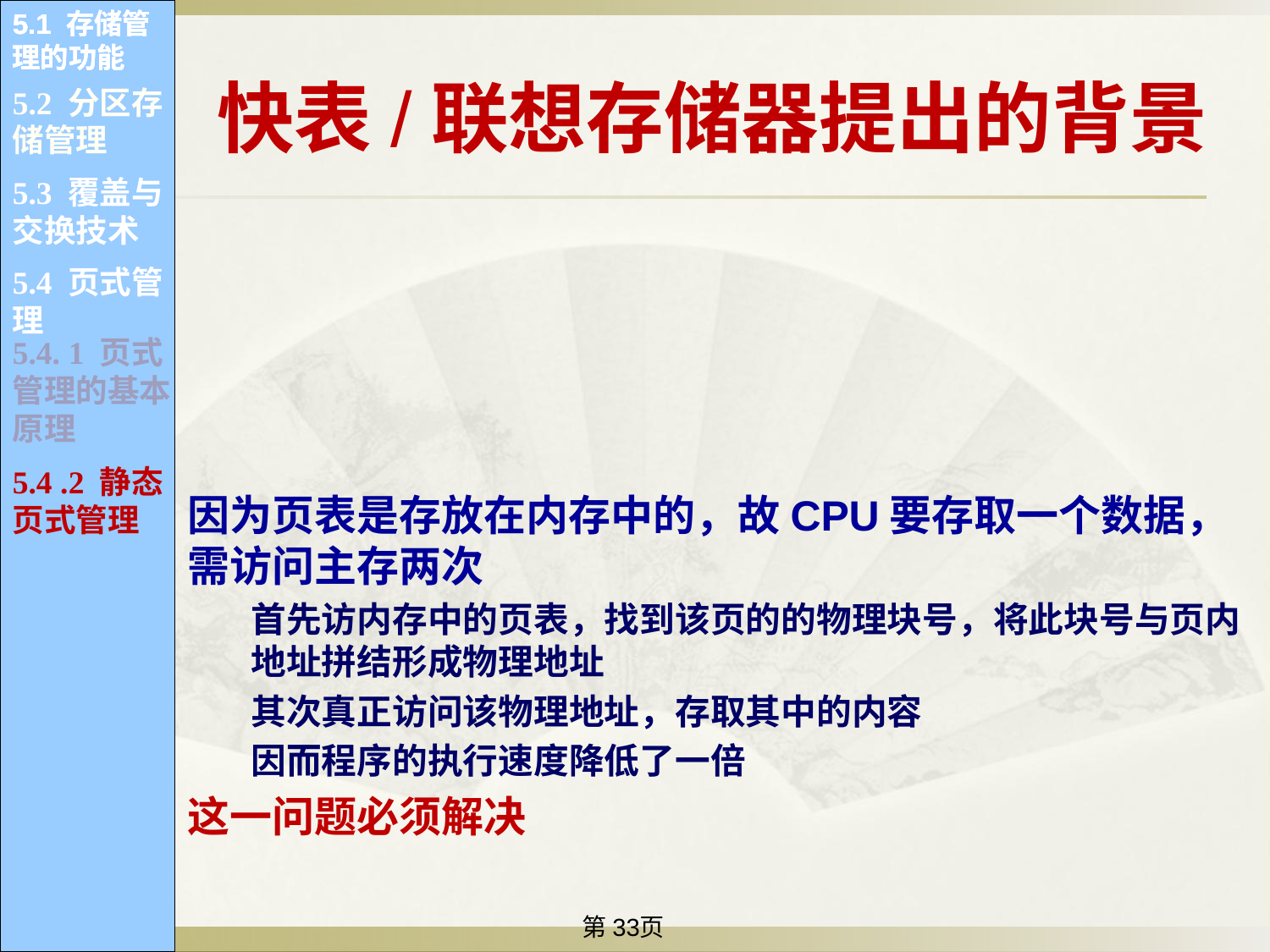

5.1 存储管理的功能

5.1 存储管理的功能
5.1 存储管理的功能
5.1 存储管理的功能

5.1 存储管理的功能

5.1 存储管理的功能
5.1 存储管理的功能
5.1 存储管理的功能

5.1 存储管理的功能

5.1 存储管理的功能
5.1 存储管理的功能
5.1 存储管理的功能
快表/联想存储器提出的背景
5.2 分区存储管理
5.1.1 内存的分配和回收
5.1.2 内存空间的共享
5.1.2 内存空间的共享
5.3 覆盖与交换技术
因为页表是存放在内存中的，故CPU要存取一个数据，需访问主存两次
首先访内存中的页表，找到该页的的物理块号，将此块号与页内地址拼结形成物理地址
其次真正访问该物理地址，存取其中的内容
因而程序的执行速度降低了一倍
这一问题必须解决
5.1.3 存储保护
5.1.3 存储保护
5.4 页式管理
5.1.4 内存空间的扩充
5.4. 1 页式管理的基本原理
5.4 .2 静态页式管理